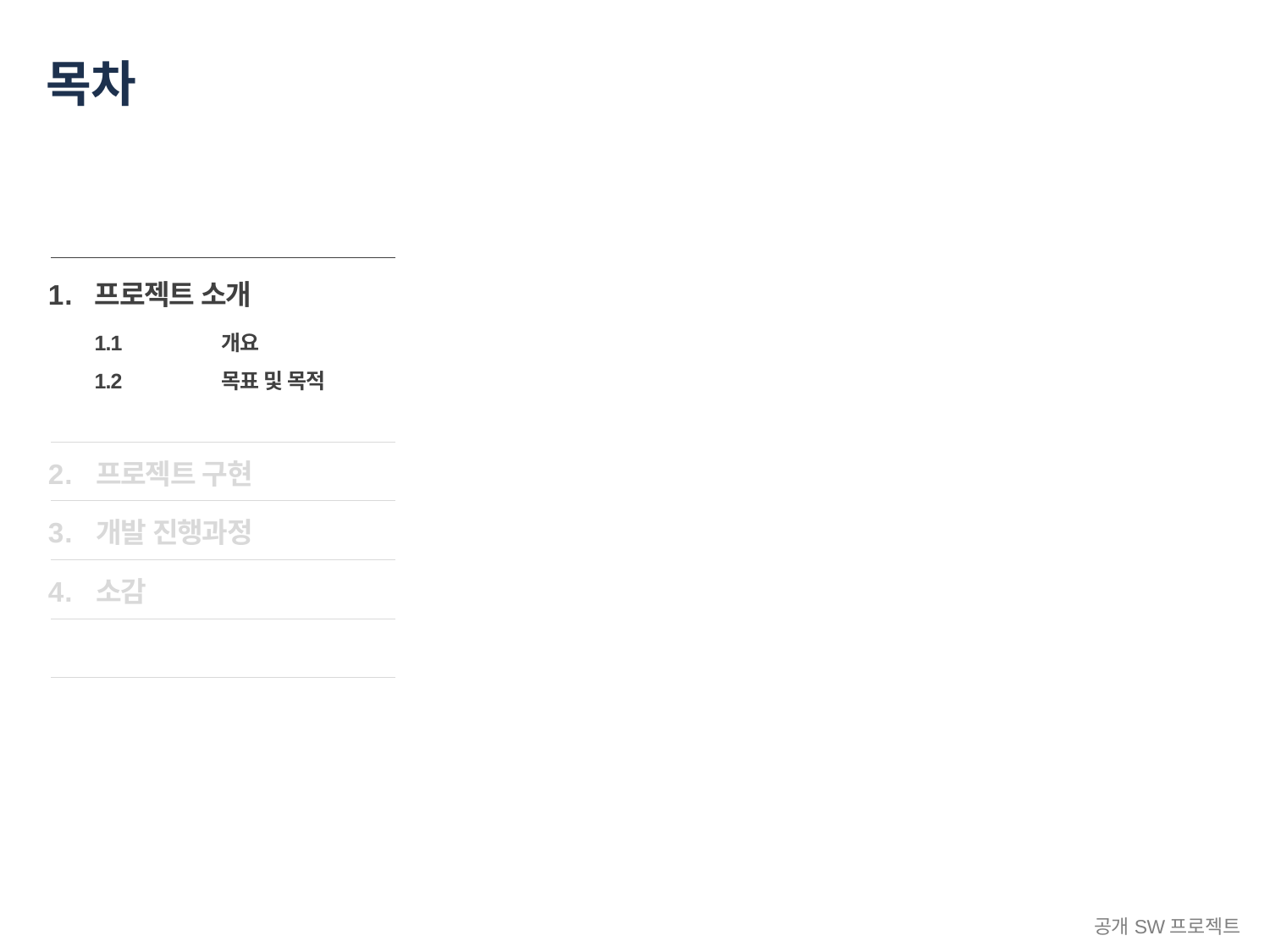

# 목차
프로젝트 소개
	1.1	개요
	1.2	목표 및 목적

프로젝트 구현
개발 진행과정
소감

공개SW프로젝트